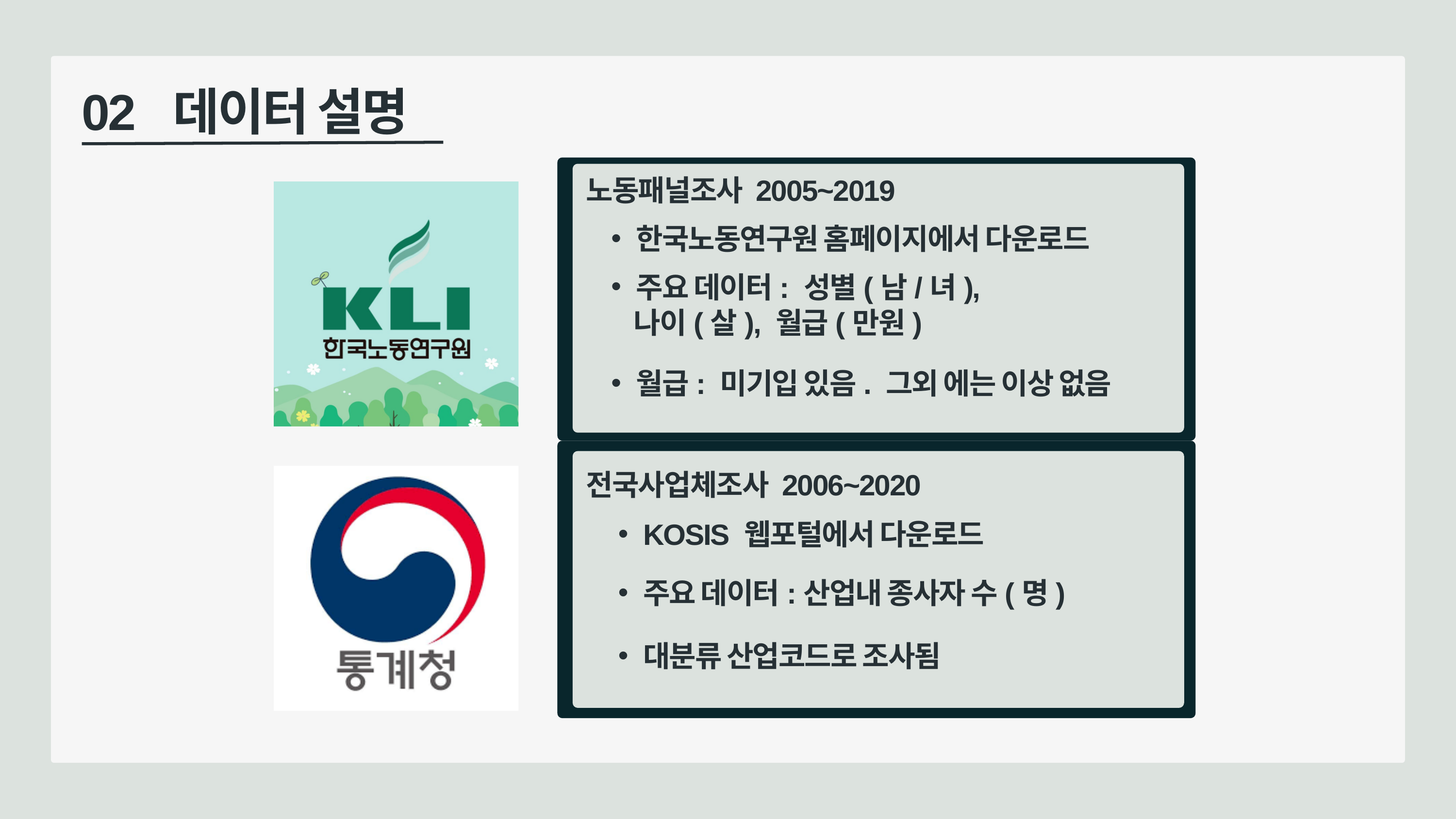

02  데이터 설명

노동패널조사 2005~2019

한국노동연구원 홈페이지에서 다운로드
주요 데이터: 성별(남/녀),
       나이(살), 월급(만원)
월급: 미기입 있음. 그외 에는 이상 없음

전국사업체조사 2006~2020

KOSIS 웹포털에서 다운로드
주요 데이터:산업내 종사자 수(명)
대분류 산업코드로 조사됨